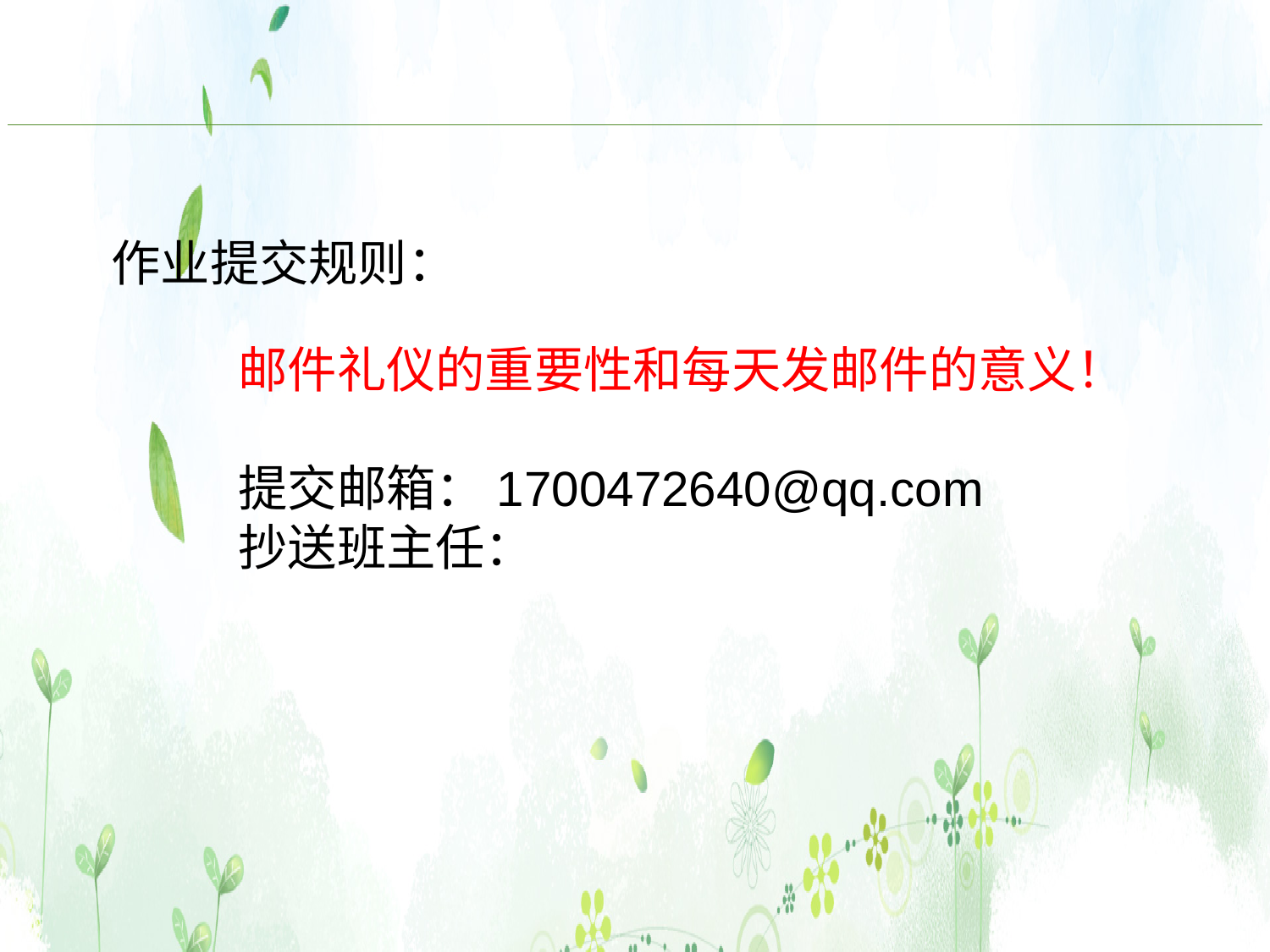

作业提交规则：
	邮件礼仪的重要性和每天发邮件的意义！

	提交邮箱：1700472640@qq.com
	抄送班主任：